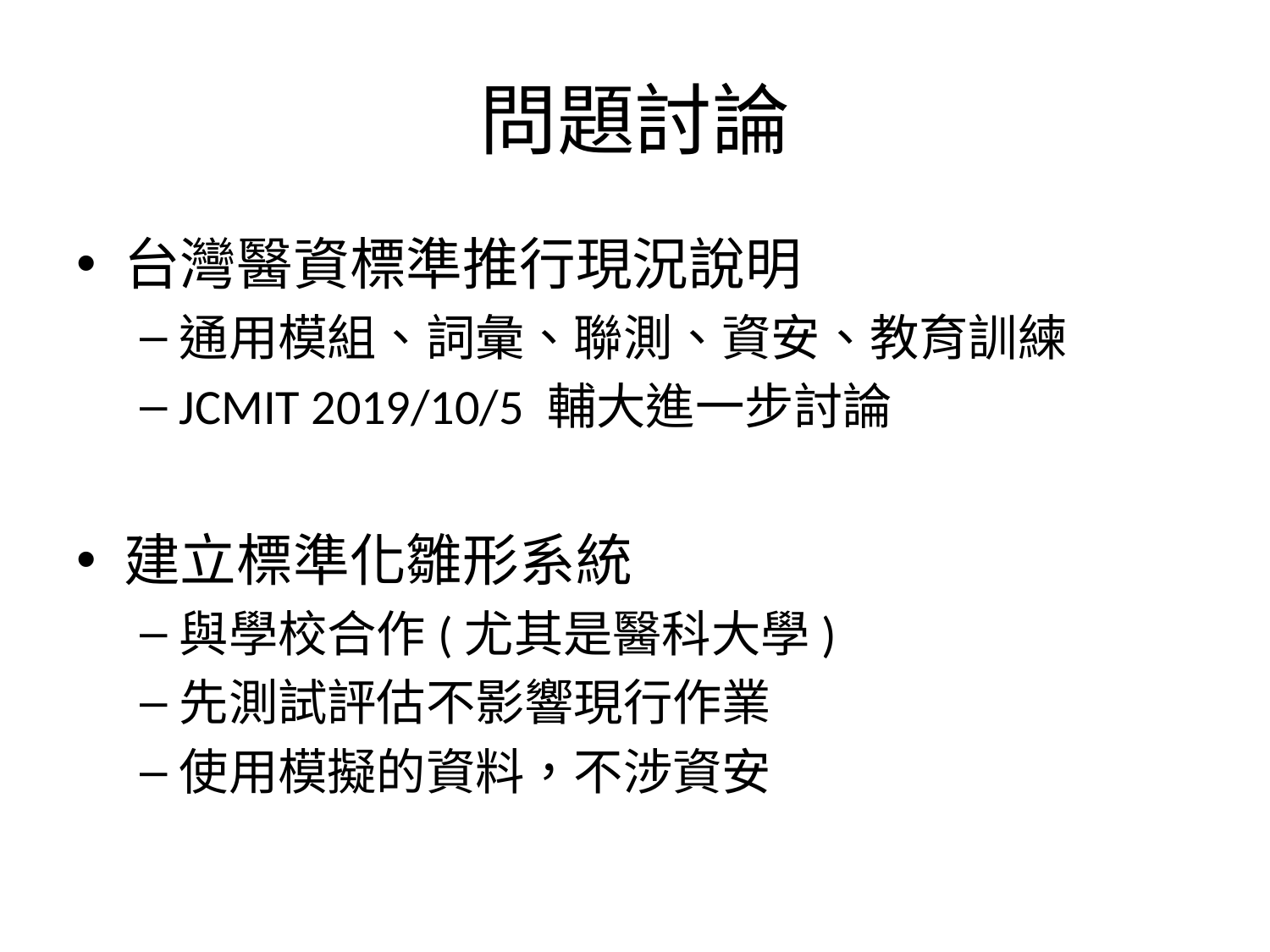

# 問題討論
台灣醫資標準推行現況說明
通用模組、詞彙、聯測、資安、教育訓練
JCMIT 2019/10/5 輔大進一步討論

建立標準化雛形系統
與學校合作(尤其是醫科大學)
先測試評估不影響現行作業
使用模擬的資料，不涉資安